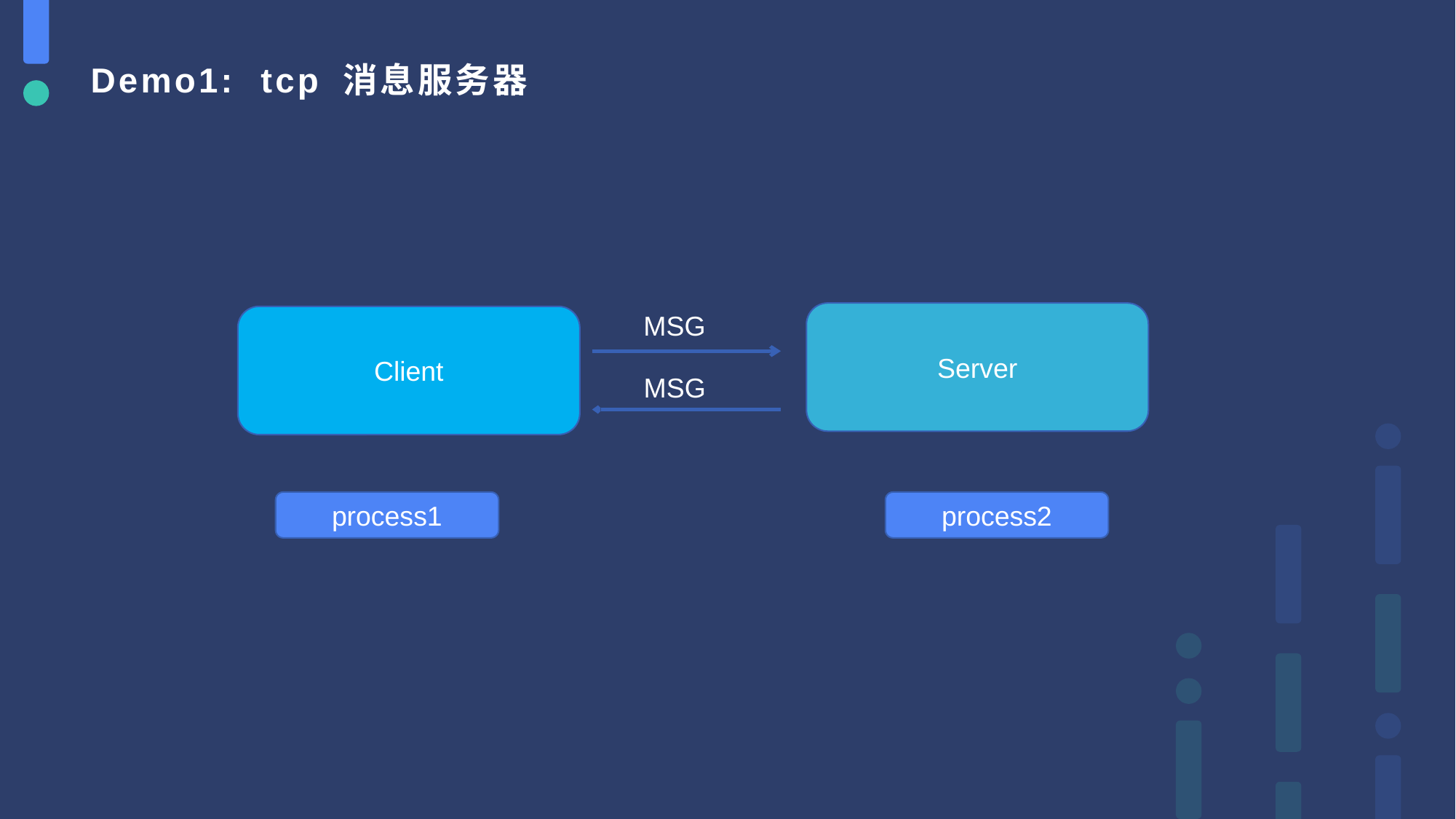

# Demo1:  tcp 消息服务器
MSG
Server
Client
MSG
process1
process2

17